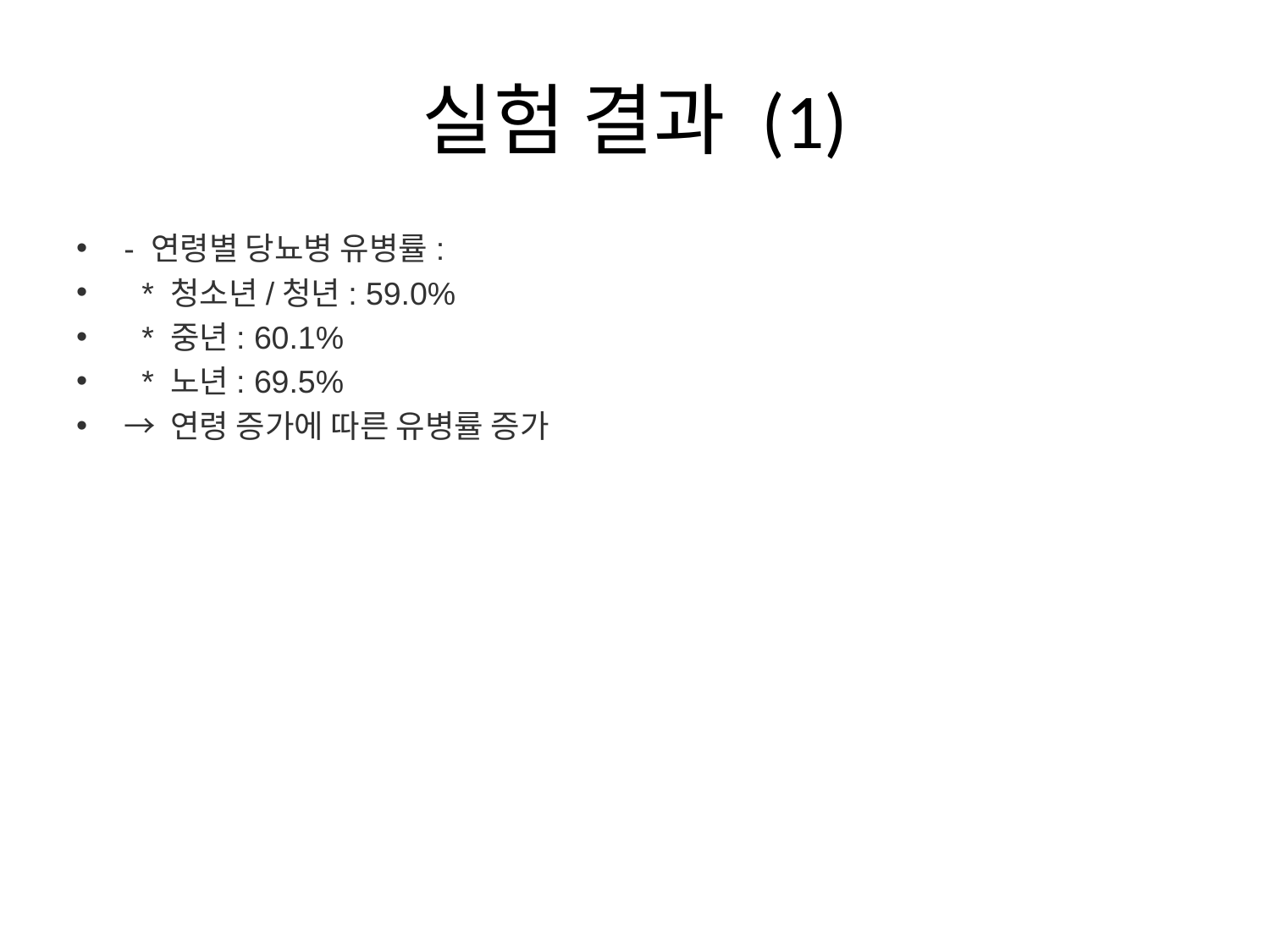

# 실험 결과 (1)
- 연령별 당뇨병 유병률:
  * 청소년/청년: 59.0%
  * 중년: 60.1%
  * 노년: 69.5%
→ 연령 증가에 따른 유병률 증가